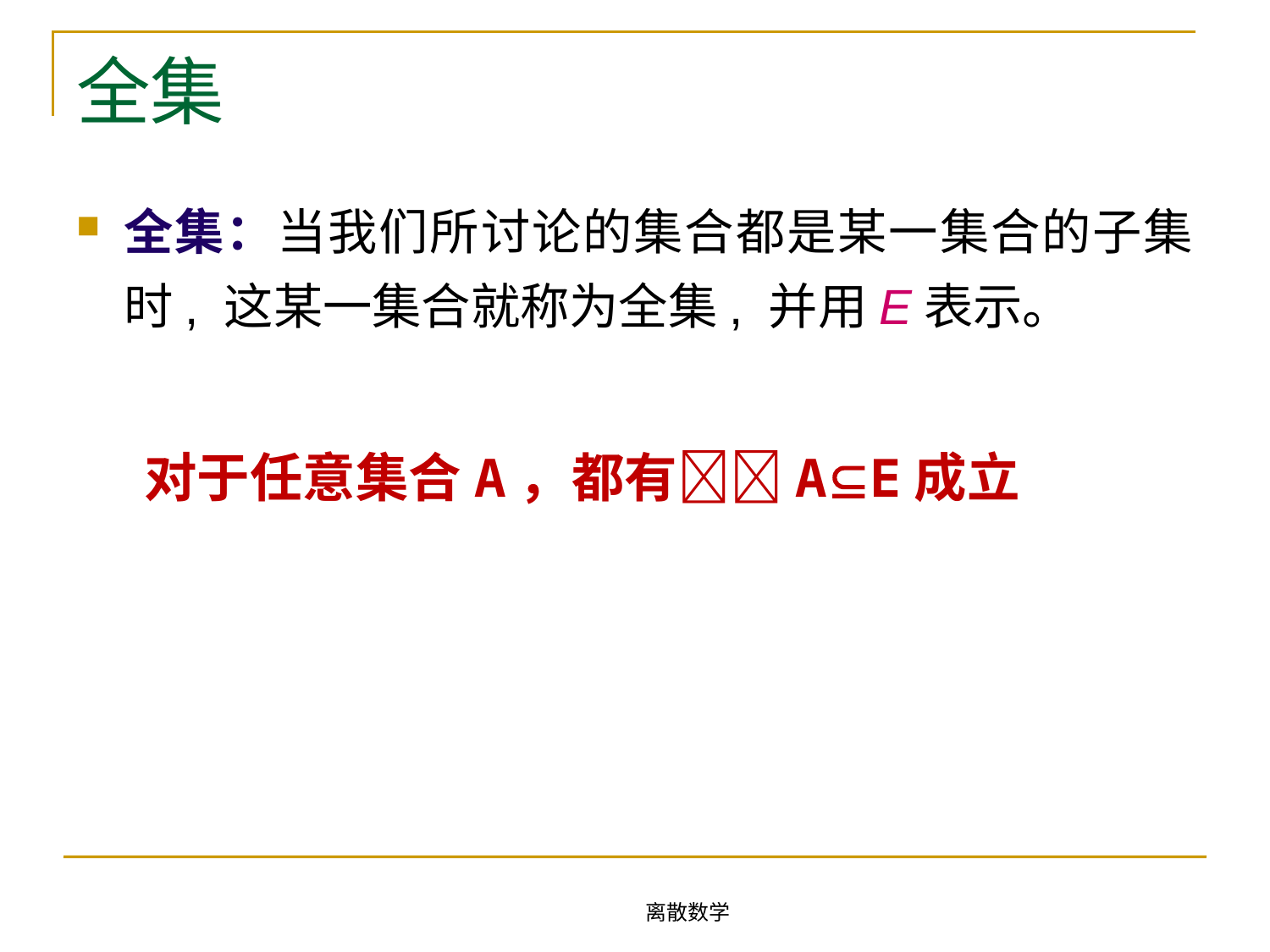

# 全集
全集：当我们所讨论的集合都是某一集合的子集时, 这某一集合就称为全集, 并用E表示。

     对于任意集合A，都有∅⊆A⊆E成立

离散数学
14